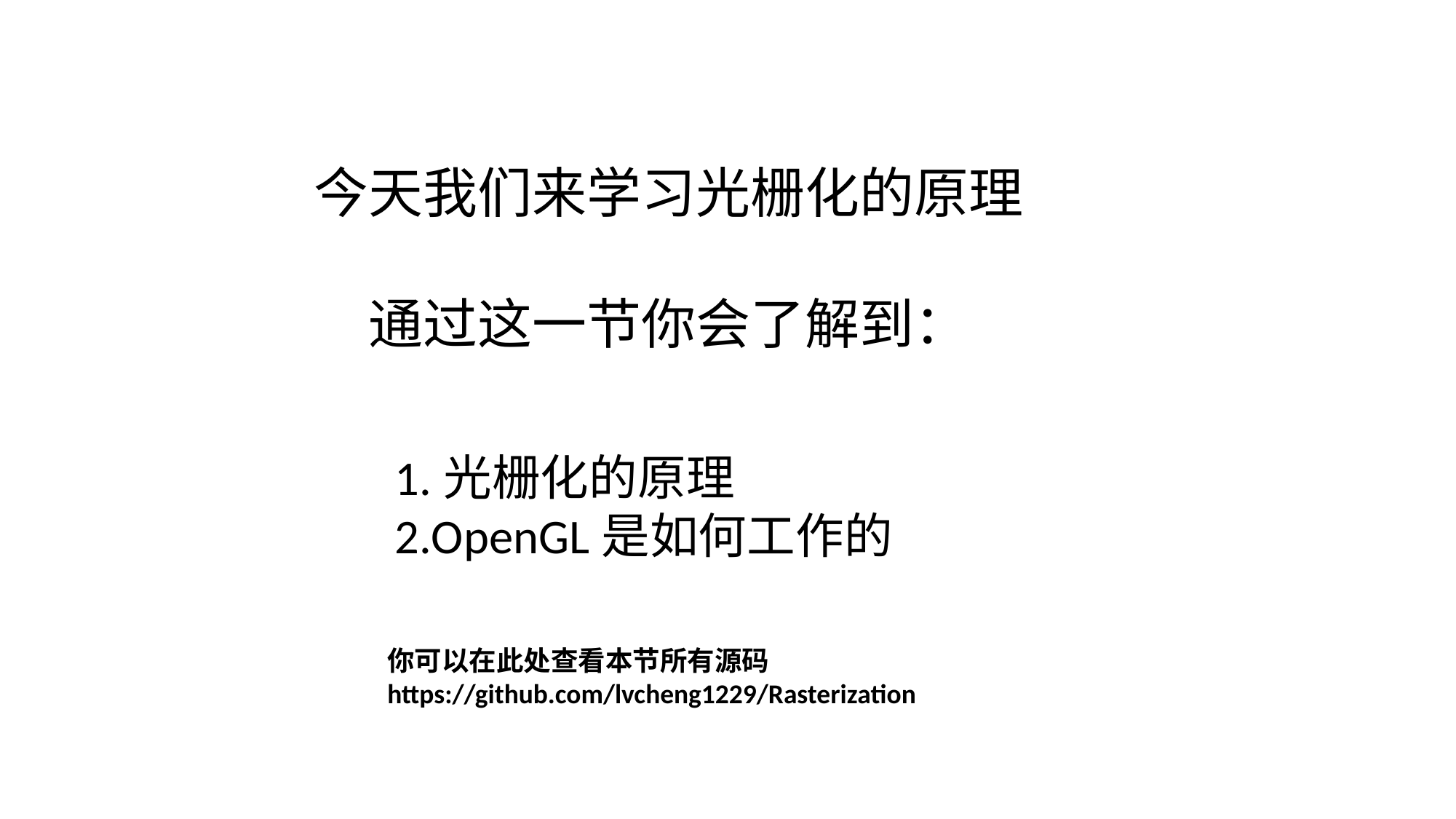

今天我们来学习光栅化的原理

通过这一节你会了解到：

1.光栅化的原理
2.OpenGL是如何工作的

你可以在此处查看本节所有源码
https://github.com/lvcheng1229/Rasterization